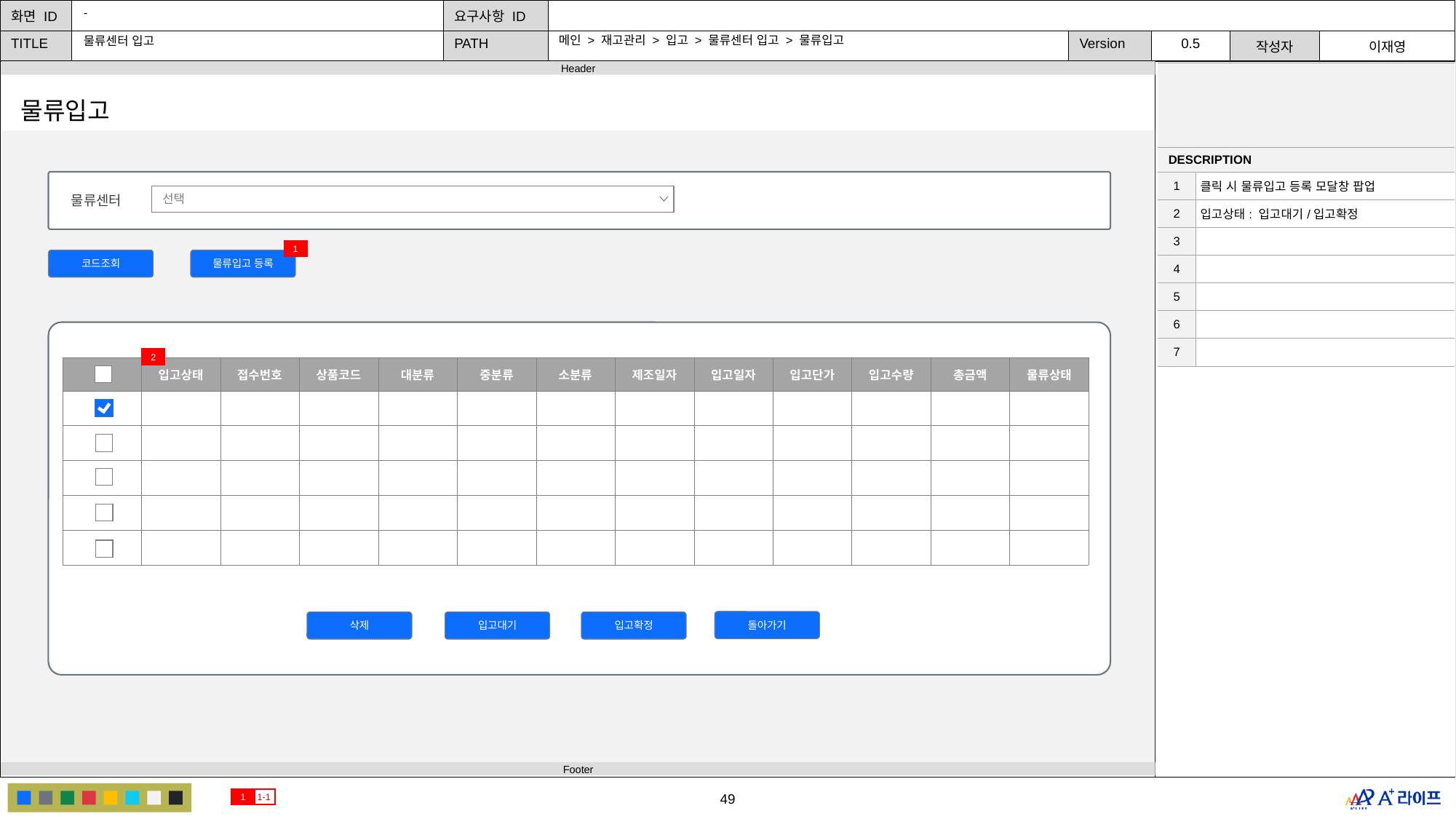

-

메인 > 재고관리 > 입고 > 물류센터 입고 > 물류입고
물류센터 입고
|  |  |
| --- | --- |
| DESCRIPTION |  |
| 1 | 클릭 시 물류입고 등록 모달창 팝업 |
| 2 | 입고상태: 입고대기/입고확정 |
| 3 |  |
| 4 |  |
| 5 |  |
| 6 |  |
| 7 |  |
물류입고

물류센터
선택

1
코드조회
물류입고 등록

2

|  | 입고상태 | 접수번호 | 상품코드 | 대분류 | 중분류 | 소분류 | 제조일자 | 입고일자 | 입고단가 | 입고수량 | 총금액 | 물류상태 |
| --- | --- | --- | --- | --- | --- | --- | --- | --- | --- | --- | --- | --- |
|  |  |  |  |  |  |  |  |  |  |  |  |  |
|  |  |  |  |  |  |  |  |  |  |  |  |  |
|  |  |  |  |  |  |  |  |  |  |  |  |  |
|  |  |  |  |  |  |  |  |  |  |  |  |  |
|  |  |  |  |  |  |  |  |  |  |  |  |  |

돌아가기
삭제
입고대기
입고확정
1
1-1